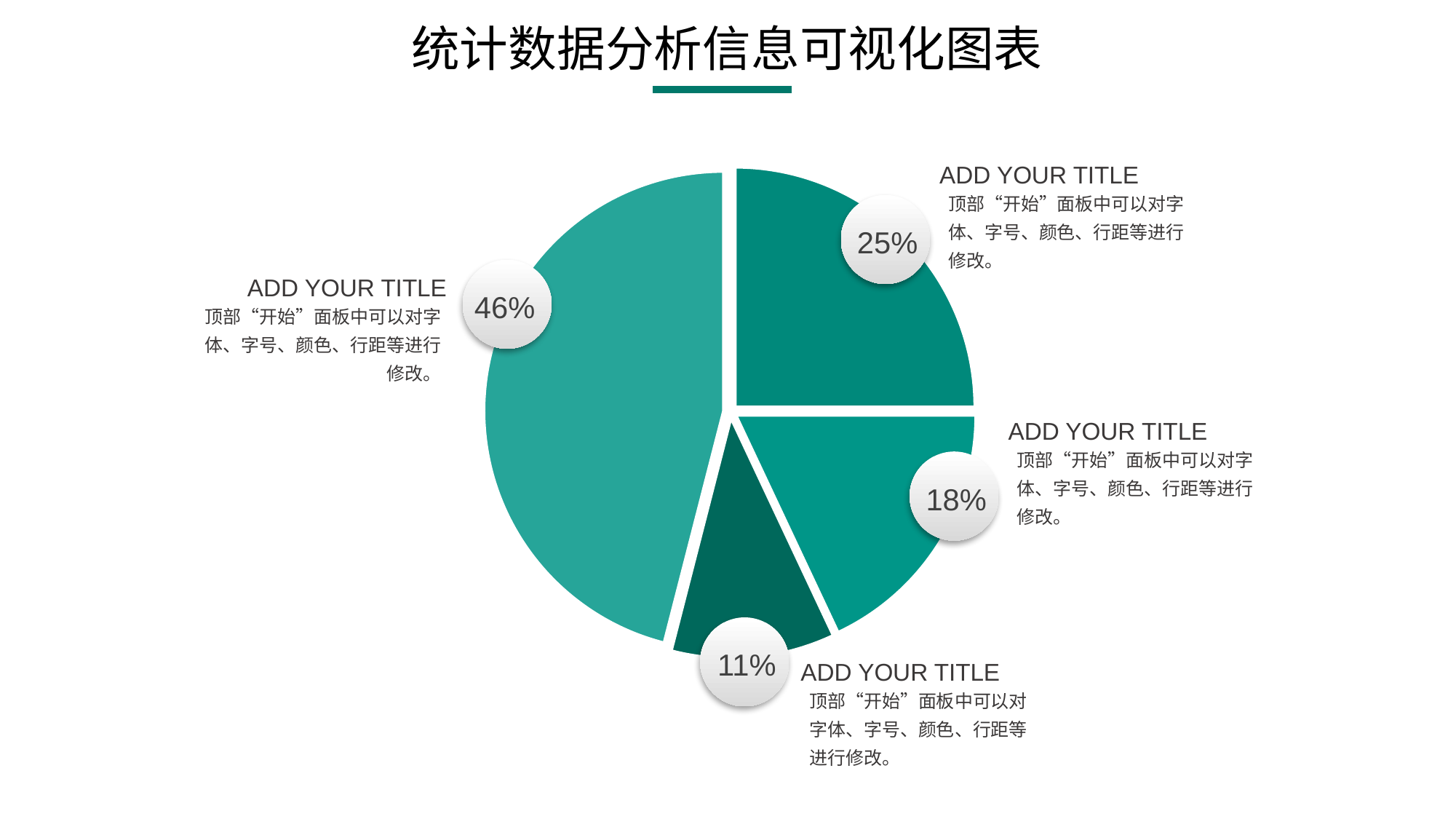

### Chart

| Category | 销售额 |
|---|---|
| 第一季度 | 0.25 |
| 第二季度 | 0.18000000000000002 |
| 第三季度 | 0.11 |
| 其他 | 0.46 |
ADD YOUR TITLE
顶部“开始”面板中可以对字体、字号、颜色、行距等进行修改。

25%

46%
ADD YOUR TITLE
顶部“开始”面板中可以对字体、字号、颜色、行距等进行修改。
ADD YOUR TITLE
顶部“开始”面板中可以对字体、字号、颜色、行距等进行修改。

18%

11%
ADD YOUR TITLE
顶部“开始”面板中可以对字体、字号、颜色、行距等进行修改。